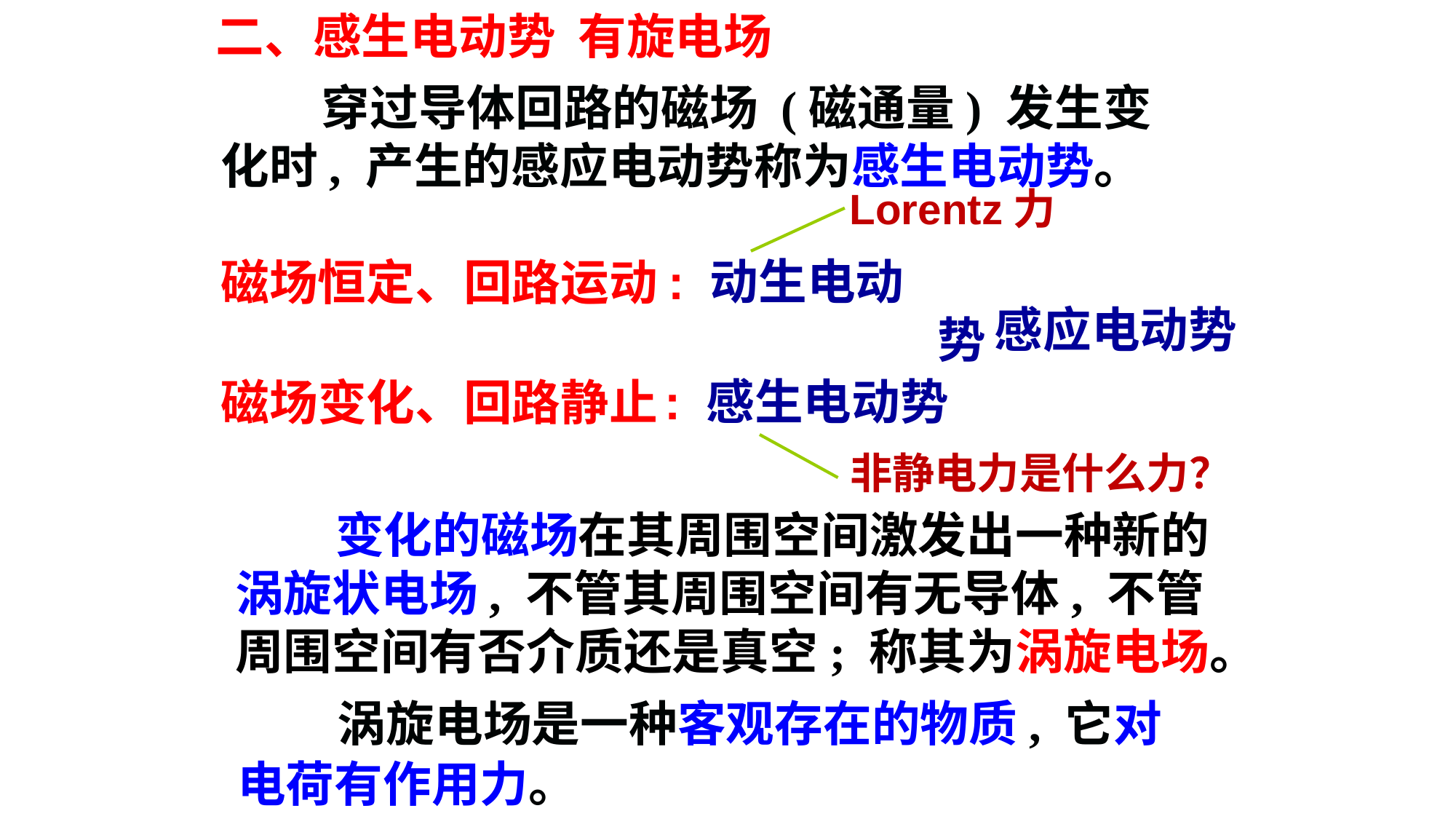

二、感生电动势  有旋电场
        穿过导体回路的磁场 (磁通量) 发生变化时, 产生的感应电动势称为感生电动势。
Lorentz力

  : 动生电动势
磁场恒定、回路运动
感应电动势
: 感生电动势
磁场变化、回路静止

非静电力是什么力？
        变化的磁场在其周围空间激发出一种新的涡旋状电场, 不管其周围空间有无导体, 不管周围空间有否介质还是真空; 称其为涡旋电场。
        涡旋电场是一种客观存在的物质, 它对电荷有作用力。